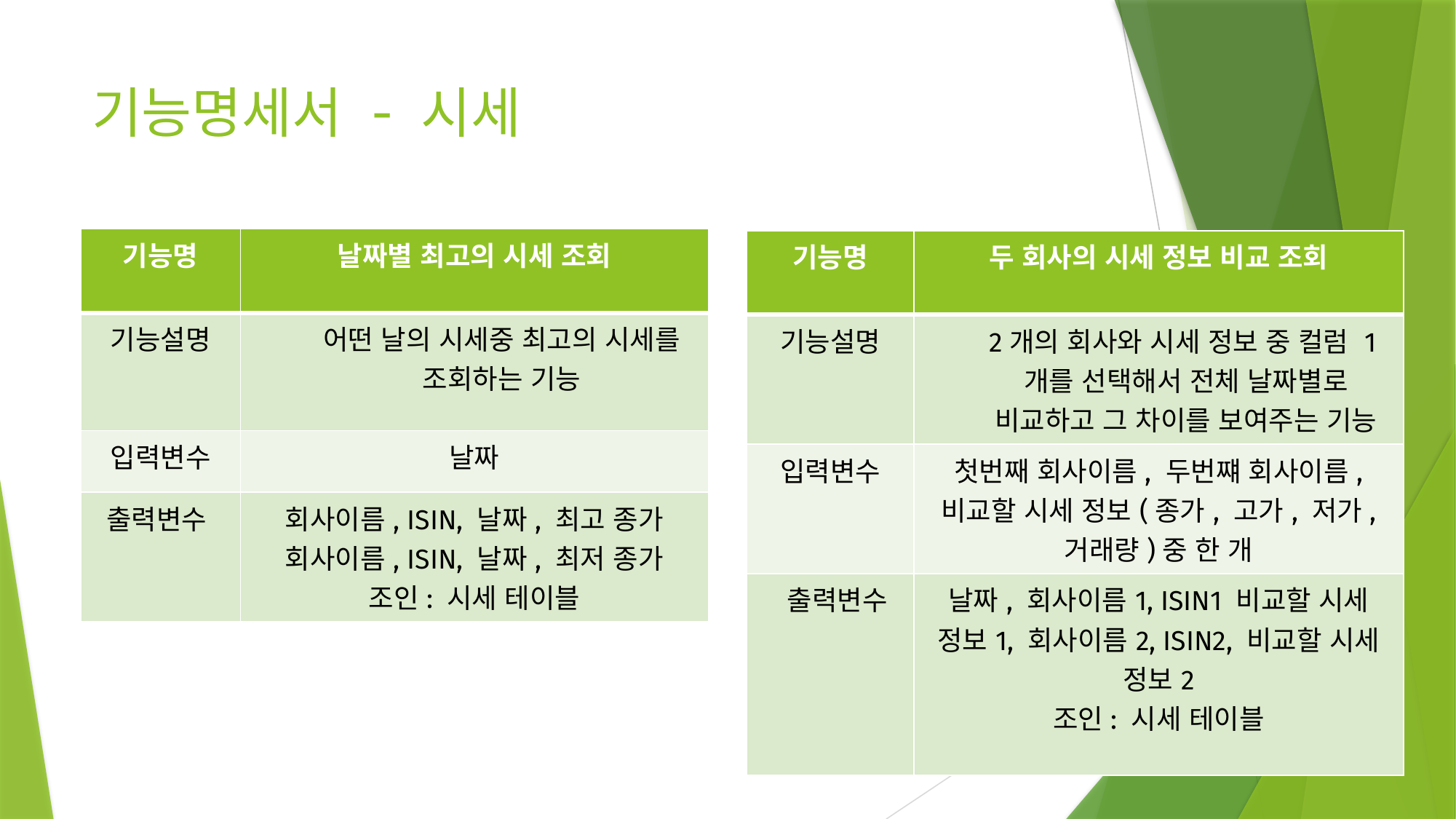

# 기능명세서 - 시세
| 기능명 | 날짜별 최고의 시세 조회 |
| --- | --- |
| 기능설명 | 어떤 날의 시세중 최고의 시세를 조회하는 기능 |
| 입력변수 | 날짜 |
| 출력변수 | 회사이름, ISIN, 날짜, 최고 종가 회사이름, ISIN, 날짜, 최저 종가 조인: 시세 테이블 |
| 기능명 | 두 회사의 시세 정보 비교 조회 |
| --- | --- |
| 기능설명 | 2개의 회사와 시세 정보 중 컬럼 1개를 선택해서 전체 날짜별로 비교하고 그 차이를 보여주는 기능 |
| 입력변수 | 첫번째 회사이름, 두번쨰 회사이름, 비교할 시세 정보(종가, 고가, 저가, 거래량)중 한 개 |
| 출력변수 | 날짜, 회사이름1, ISIN1 비교할 시세 정보1, 회사이름2, ISIN2, 비교할 시세 정보2 조인: 시세 테이블 |